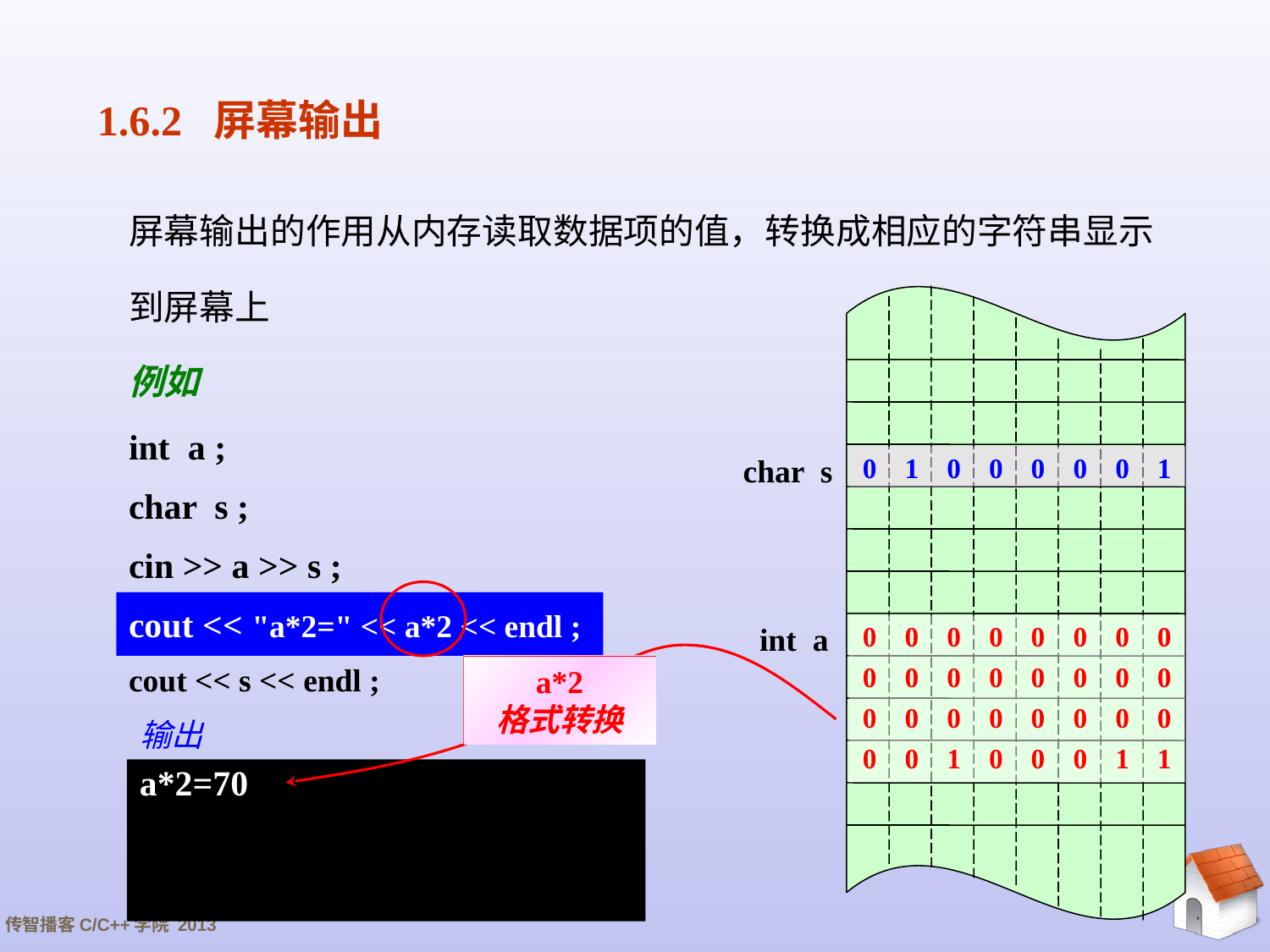

# 1.6.2  屏幕输出
屏幕输出的作用从内存读取数据项的值，转换成相应的字符串显示到屏幕上

char  s

int  a

0    1    0    0    0    0    0    1
0    0    0    0    0    0    0    0
0    0    0    0    0    0    0    0
0    0    0    0    0    0    0    0
0    0    1    0    0    0    1    1
例如
int  a ;
char  s ;
cin >> a >> s ;
cout << "a*2=" << a*2 << endl ;
cout << s << endl ;

a*2
格式转换
输出
a*2=70